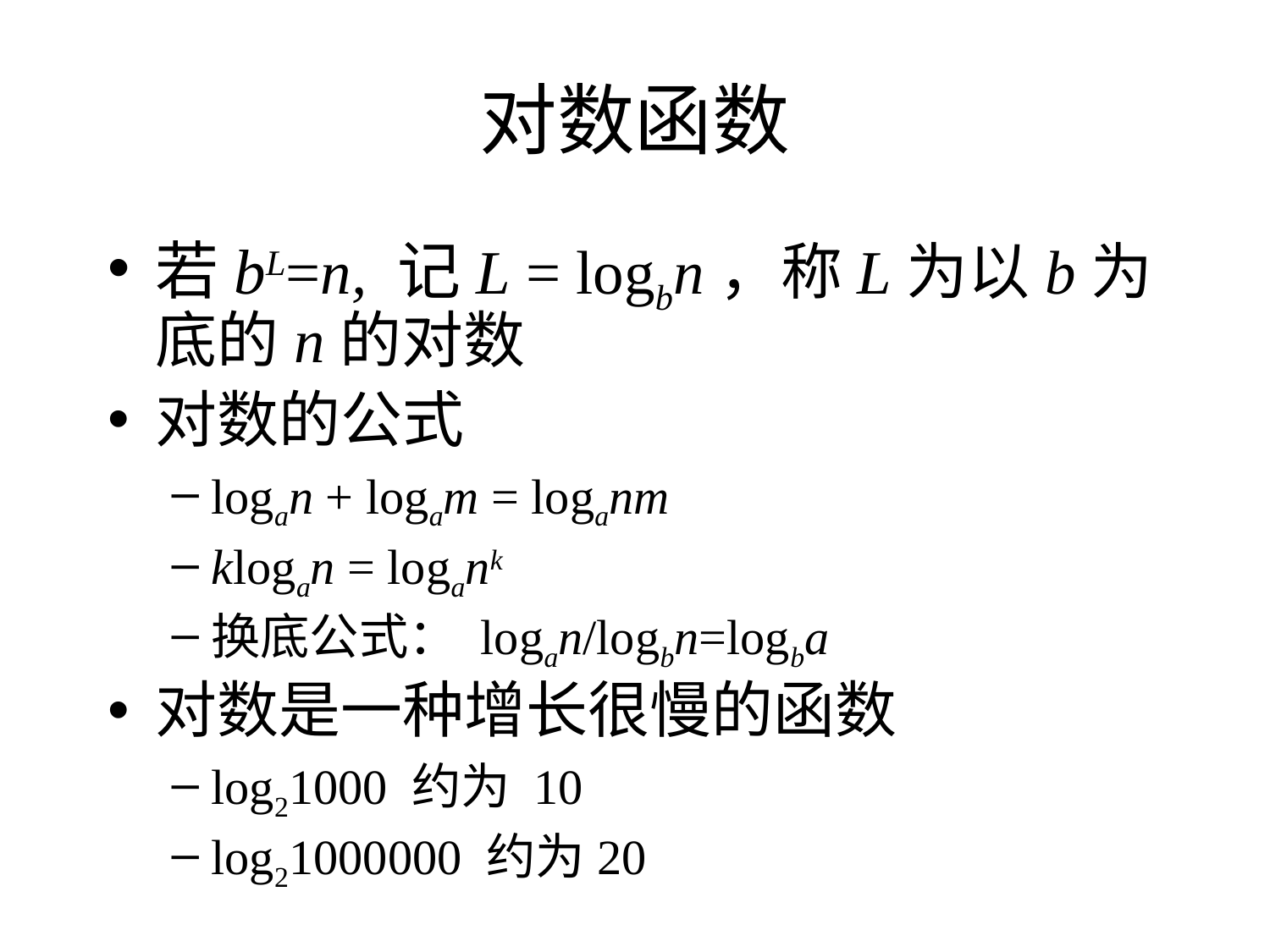

# 对数函数
若bL=n, 记L = logbn，称L为以b为底的n的对数
对数的公式
logan + logam = loganm
klogan = logank
换底公式： logan/logbn=logba
对数是一种增长很慢的函数
log21000 约为 10
log21000000 约为20